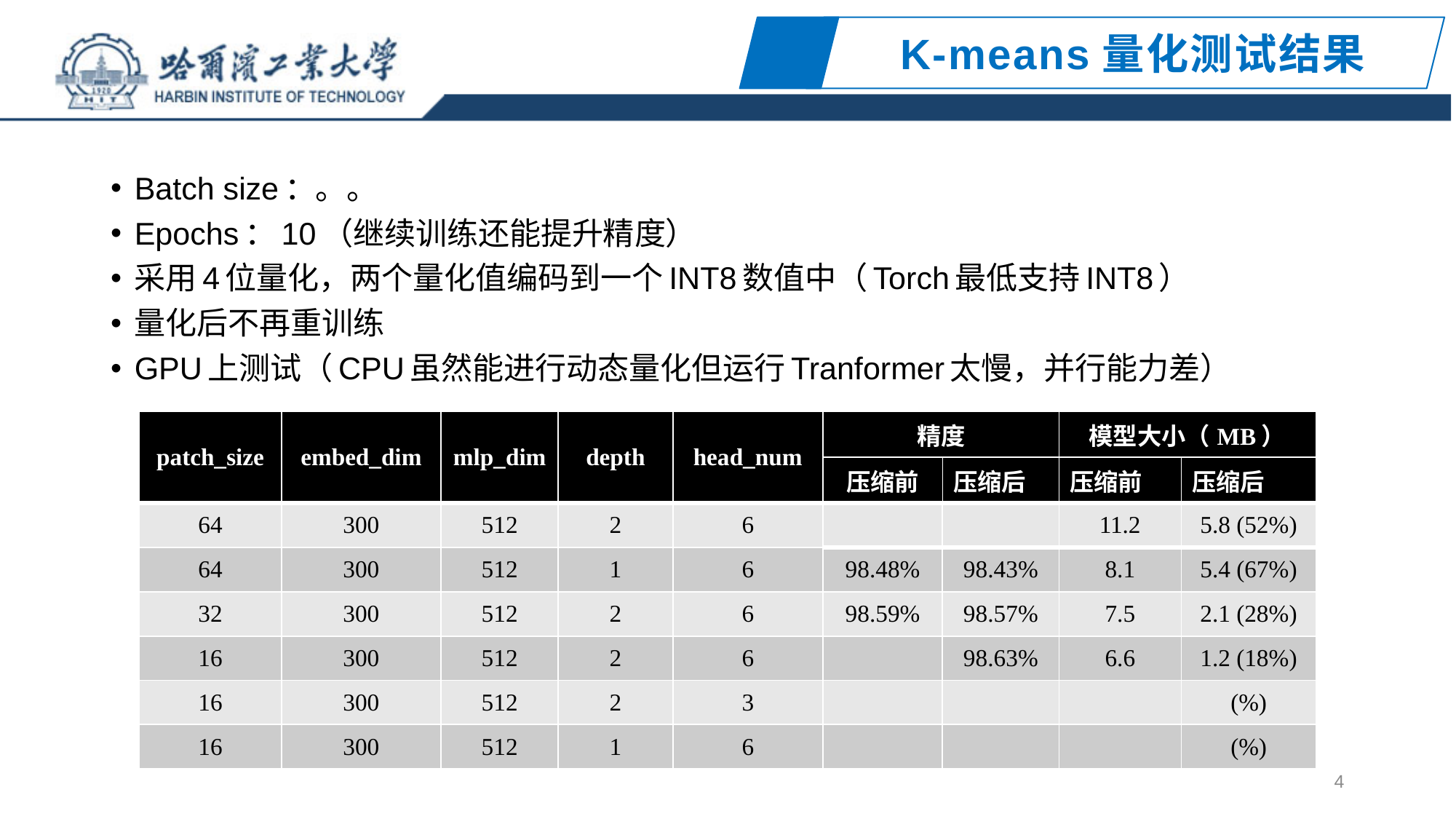

K-means量化测试结果
Batch size：。。
Epochs：10（继续训练还能提升精度）
采用4位量化，两个量化值编码到一个INT8数值中（Torch最低支持INT8）
量化后不再重训练
GPU上测试（CPU虽然能进行动态量化但运行Tranformer太慢，并行能力差）
| patch\_size | embed\_dim | mlp\_dim | depth | head\_num | 精度 |  | 模型大小（MB） |  |
| --- | --- | --- | --- | --- | --- | --- | --- | --- |
|  |  |  |  |  | 压缩前 | 压缩后 | 压缩前 | 压缩后 |
| 64 | 300 | 512 | 2 | 6 |  |  | 11.2 | 5.8 (52%) |
| 64 | 300 | 512 | 1 | 6 | 98.48% | 98.43% | 8.1 | 5.4 (67%) |
| 32 | 300 | 512 | 2 | 6 | 98.59% | 98.57% | 7.5 | 2.1 (28%) |
| 16 | 300 | 512 | 2 | 6 |  | 98.63% | 6.6 | 1.2 (18%) |
| 16 | 300 | 512 | 2 | 3 |  |  |  | (%) |
| 16 | 300 | 512 | 1 | 6 |  |  |  | (%) |
4